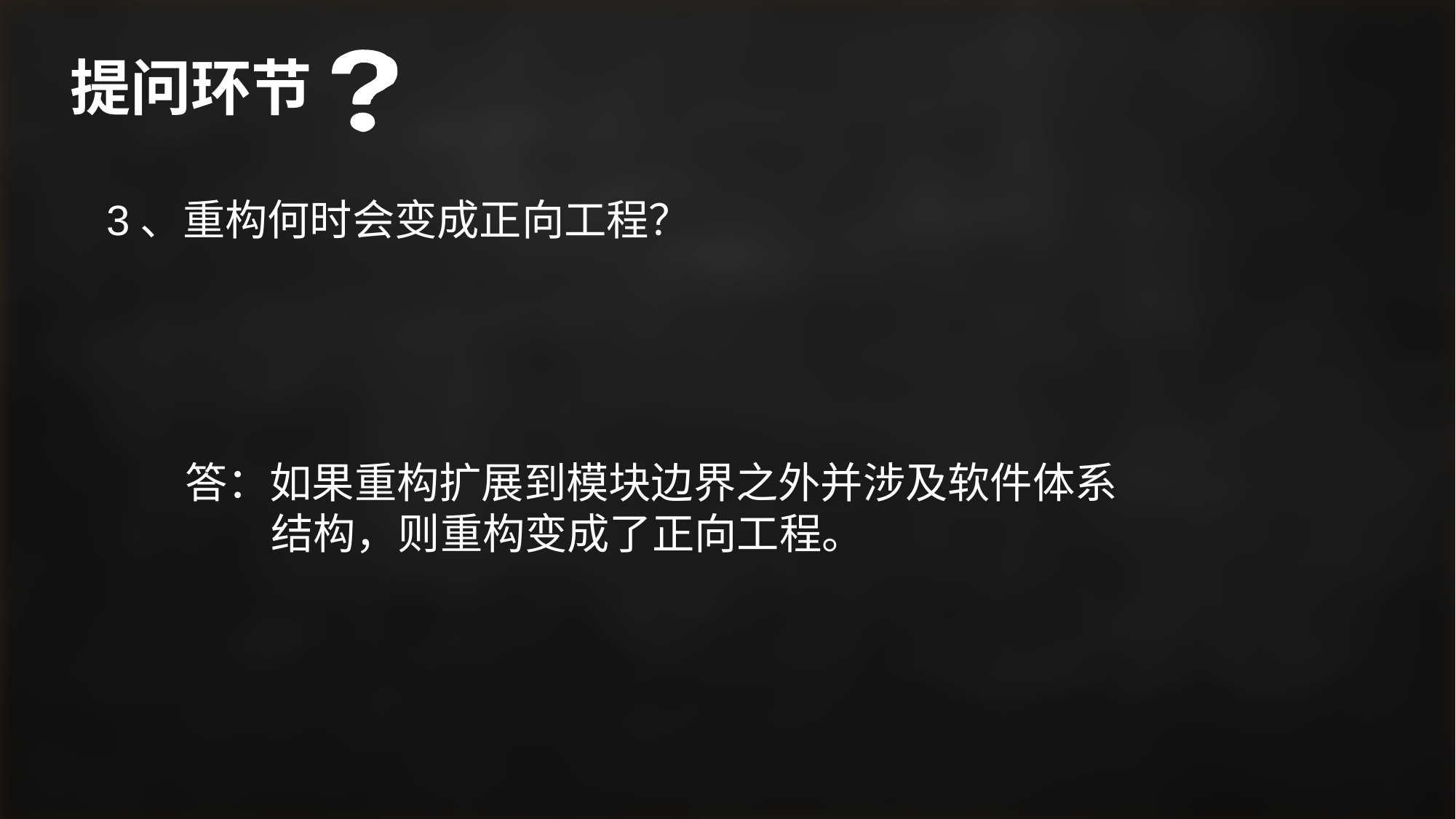

# 提问环节

3、重构何时会变成正向工程？

答：如果重构扩展到模块边界之外并涉及软件体系
        结构，则重构变成了正向工程。